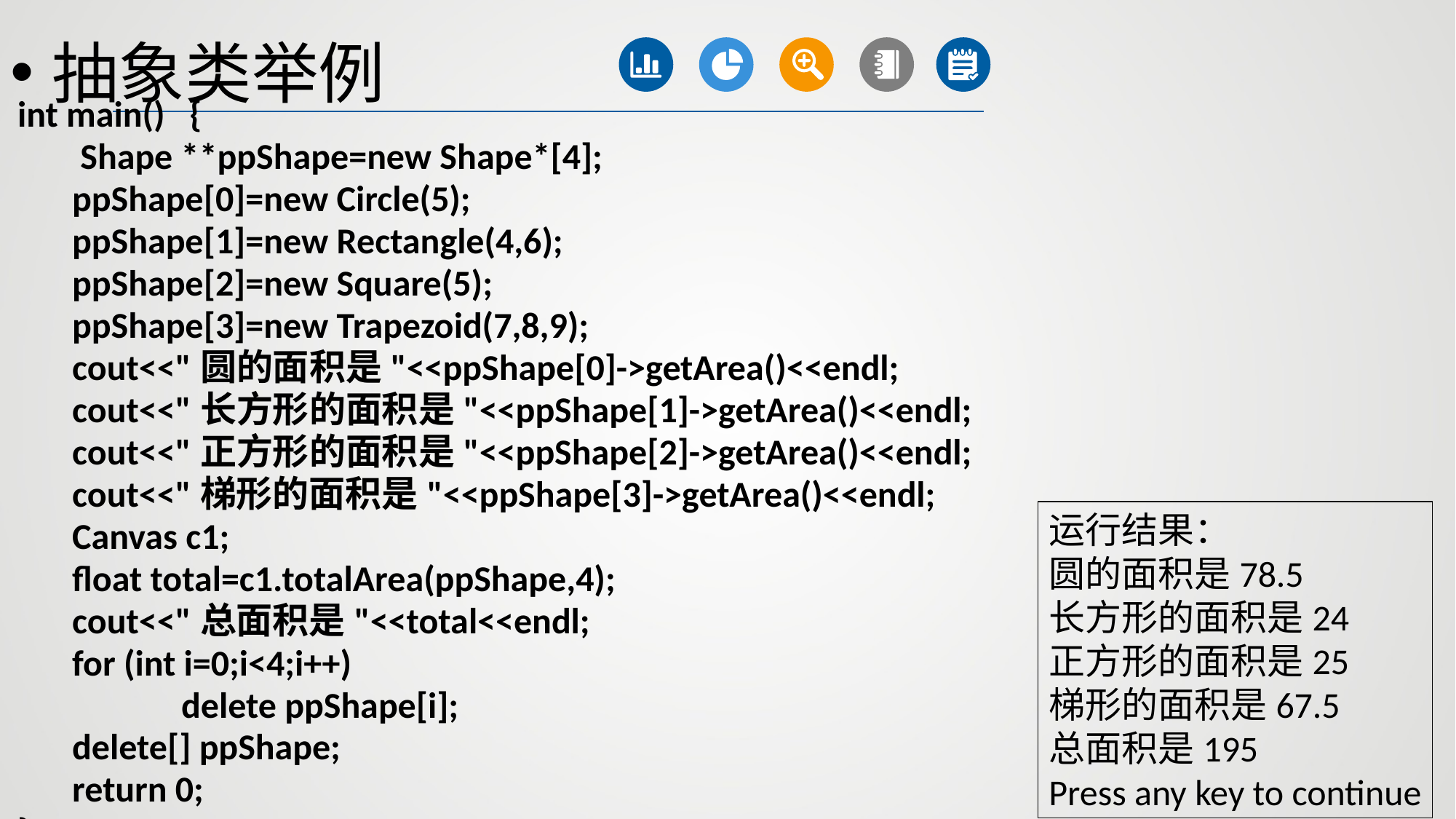

抽象类举例

int main()   {
 	 Shape **ppShape=new Shape*[4];
  	ppShape[0]=new Circle(5);
  	ppShape[1]=new Rectangle(4,6);
  	ppShape[2]=new Square(5);
  	ppShape[3]=new Trapezoid(7,8,9);
  	cout<<"圆的面积是"<<ppShape[0]->getArea()<<endl;
  	cout<<"长方形的面积是"<<ppShape[1]->getArea()<<endl;
  	cout<<"正方形的面积是"<<ppShape[2]->getArea()<<endl;
  	cout<<"梯形的面积是"<<ppShape[3]->getArea()<<endl;
  	Canvas c1;
  	float total=c1.totalArea(ppShape,4);
  	cout<<"总面积是"<<total<<endl;
  	for (int i=0;i<4;i++)
    		delete ppShape[i];
  	delete[] ppShape;
 	return 0;
}
运行结果：
圆的面积是78.5
长方形的面积是24
正方形的面积是25
梯形的面积是67.5
总面积是195
Press any key to continue